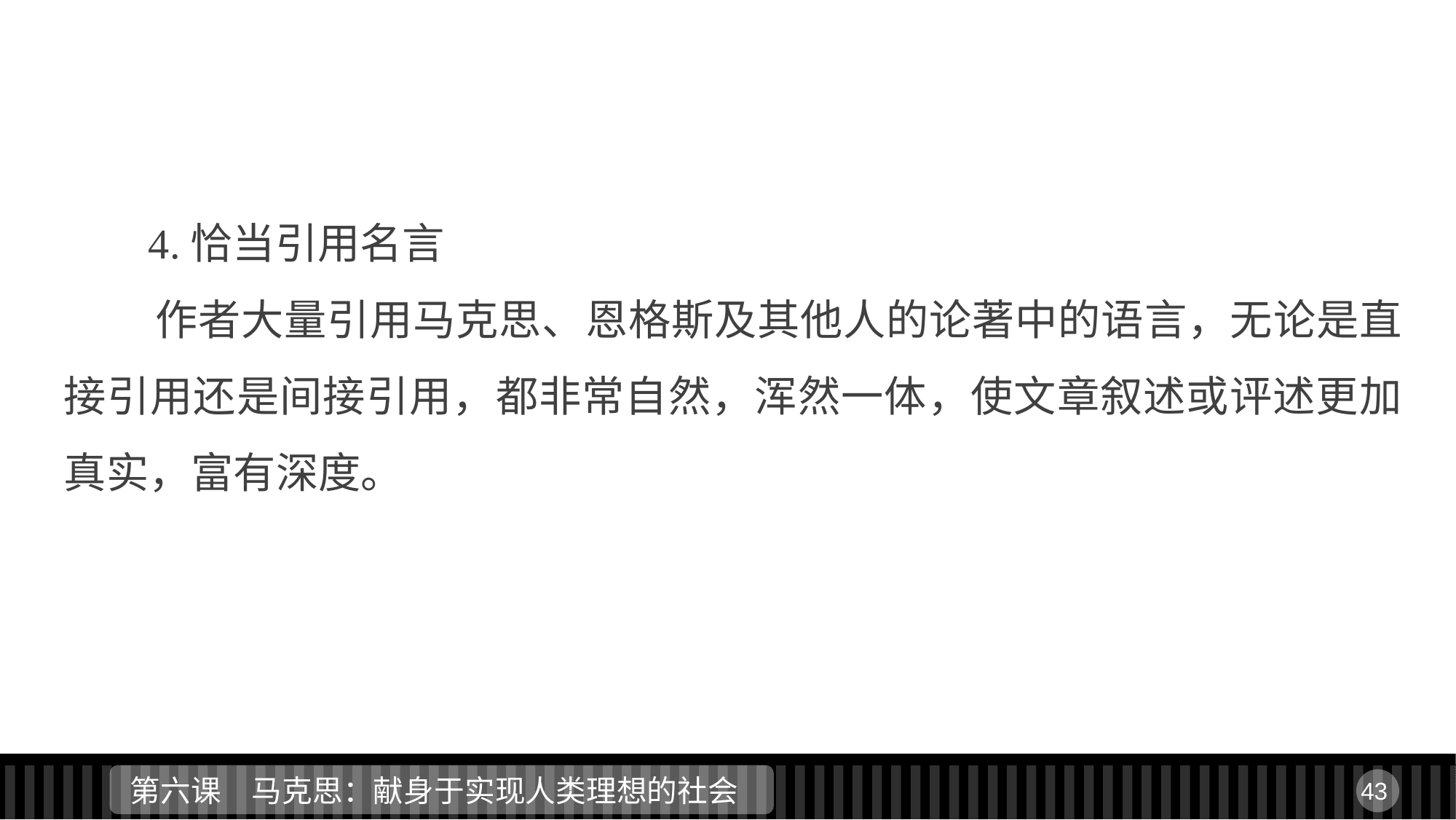

4.恰当引用名言
        作者大量引用马克思、恩格斯及其他人的论著中的语言，无论是直接引用还是间接引用，都非常自然，浑然一体，使文章叙述或评述更加真实，富有深度。